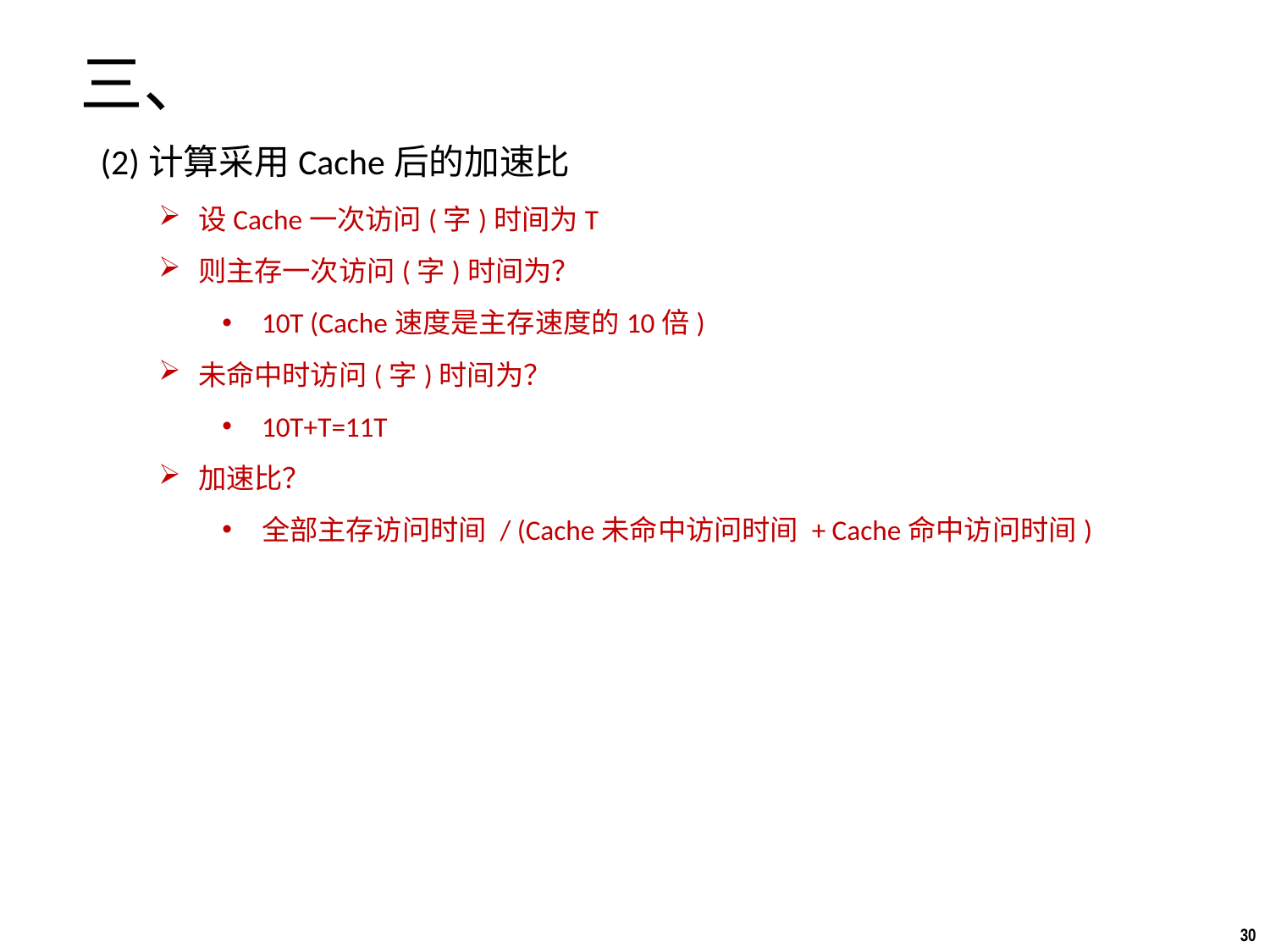

三、
(2)计算采用Cache后的加速比
设Cache一次访问(字)时间为T
则主存一次访问(字)时间为？
10T (Cache速度是主存速度的10倍)
未命中时访问(字)时间为？
10T+T=11T
加速比？
全部主存访问时间 / (Cache未命中访问时间 + Cache命中访问时间)